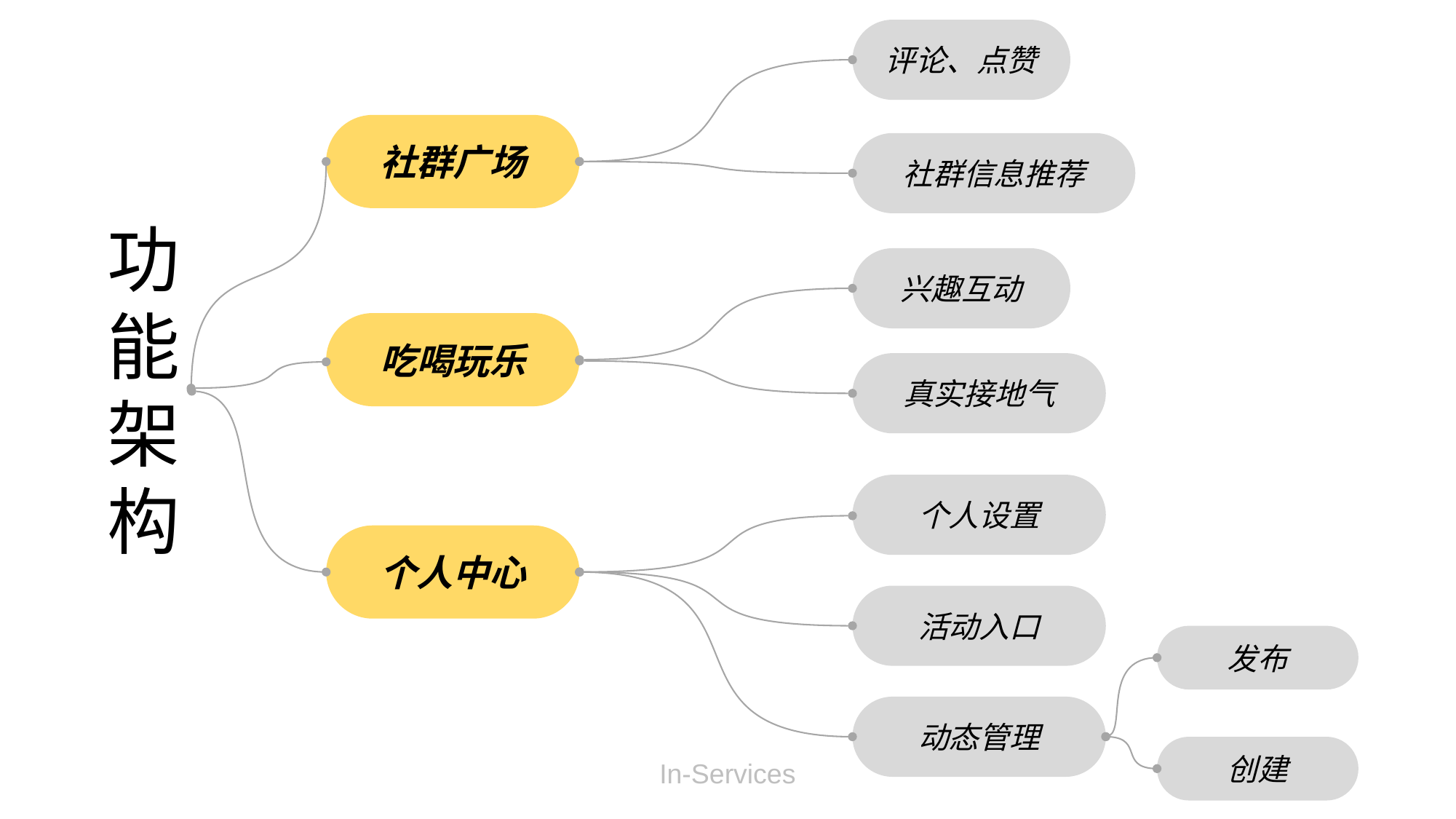

评论、点赞
社群广场
社群信息推荐
功
能
架
构
兴趣互动
吃喝玩乐
真实接地气
个人设置
个人中心
活动入口
发布
动态管理
创建
In-Services